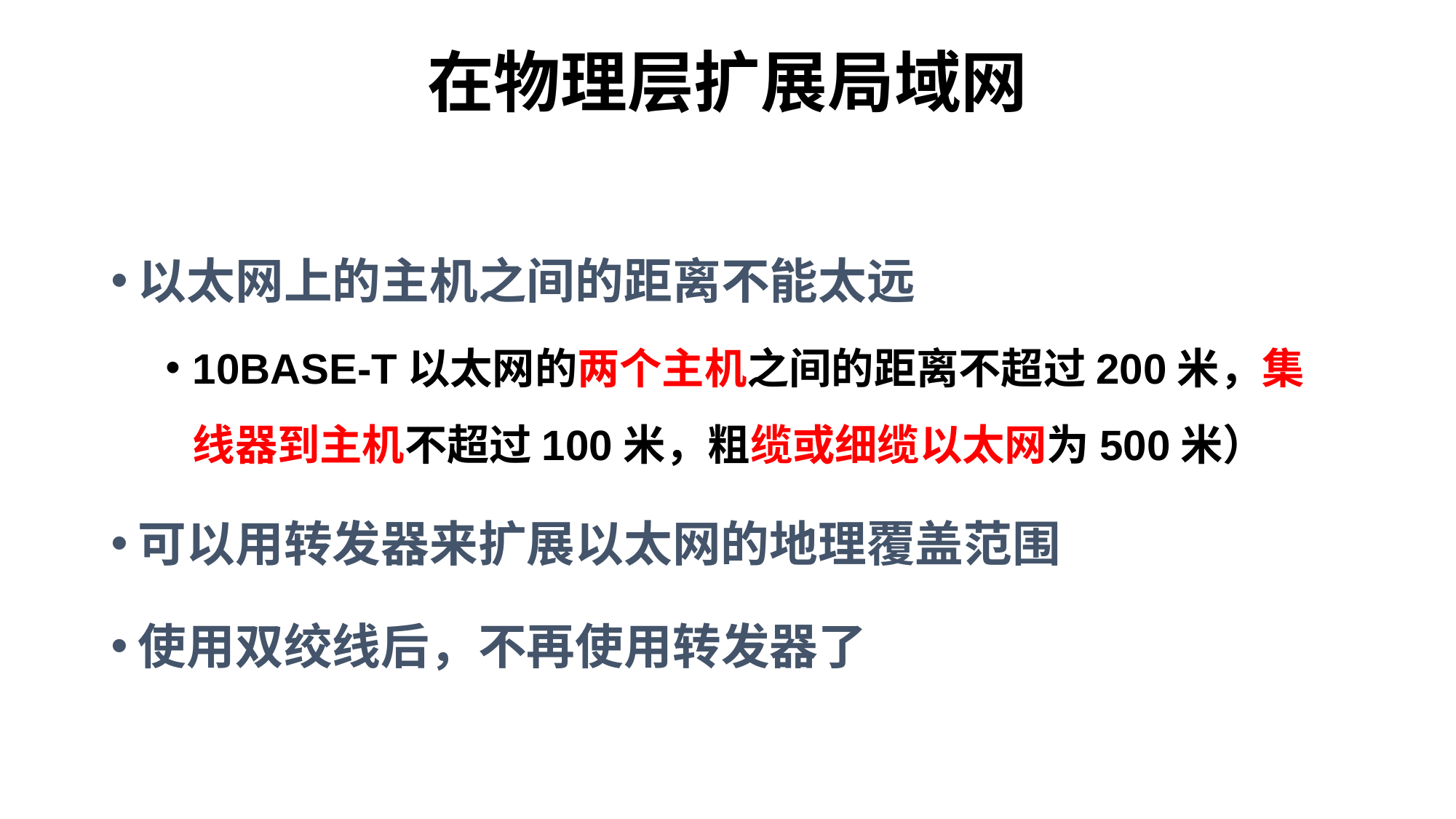

# 在物理层扩展局域网
以太网上的主机之间的距离不能太远
10BASE-T以太网的两个主机之间的距离不超过200米，集线器到主机不超过100米，粗缆或细缆以太网为500米）
可以用转发器来扩展以太网的地理覆盖范围
使用双绞线后，不再使用转发器了